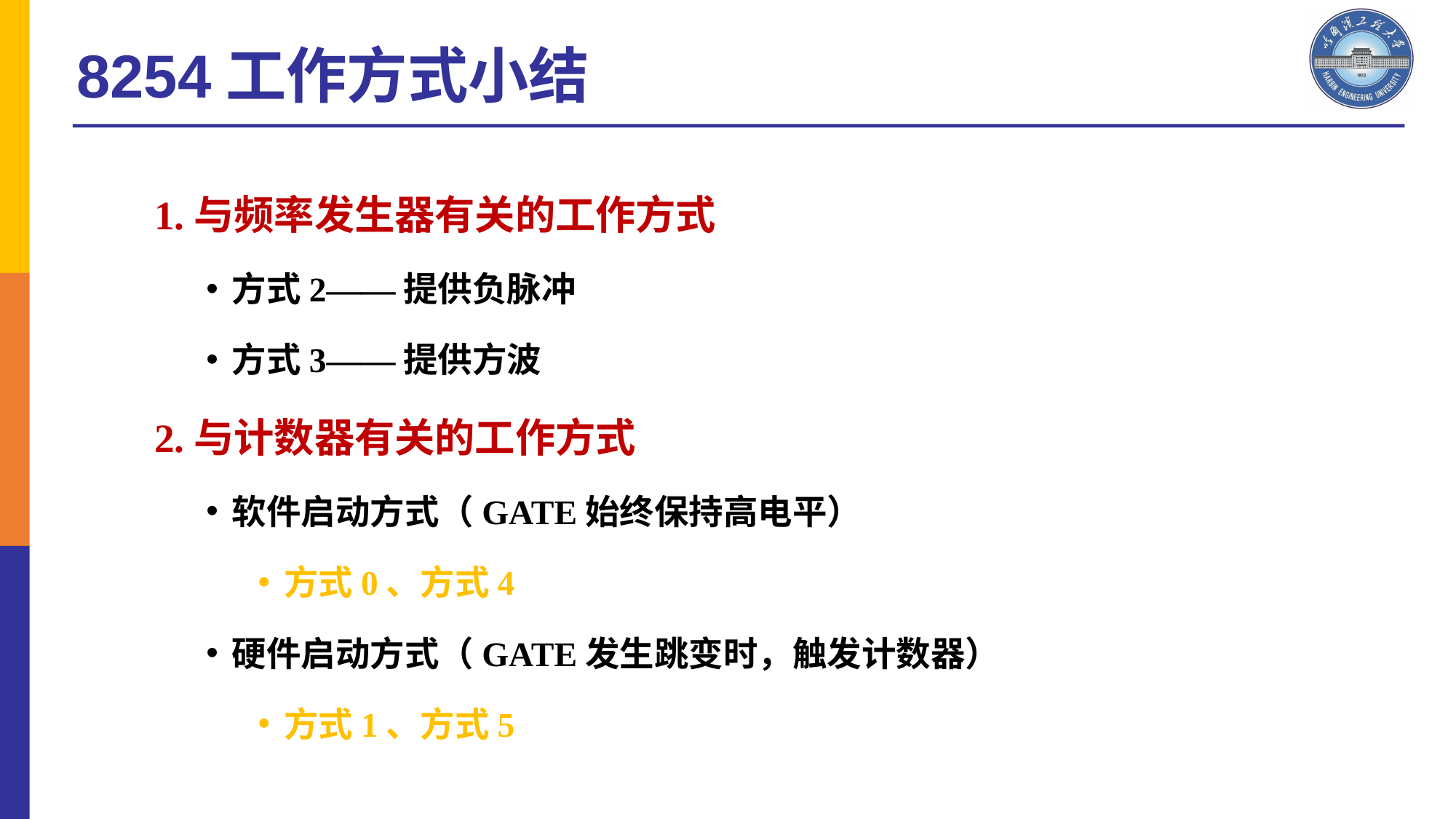

8254工作方式小结
1.与频率发生器有关的工作方式
方式2——提供负脉冲
方式3——提供方波
2.与计数器有关的工作方式
软件启动方式（GATE始终保持高电平）
方式0、方式4
硬件启动方式（GATE发生跳变时，触发计数器）
方式1、方式5